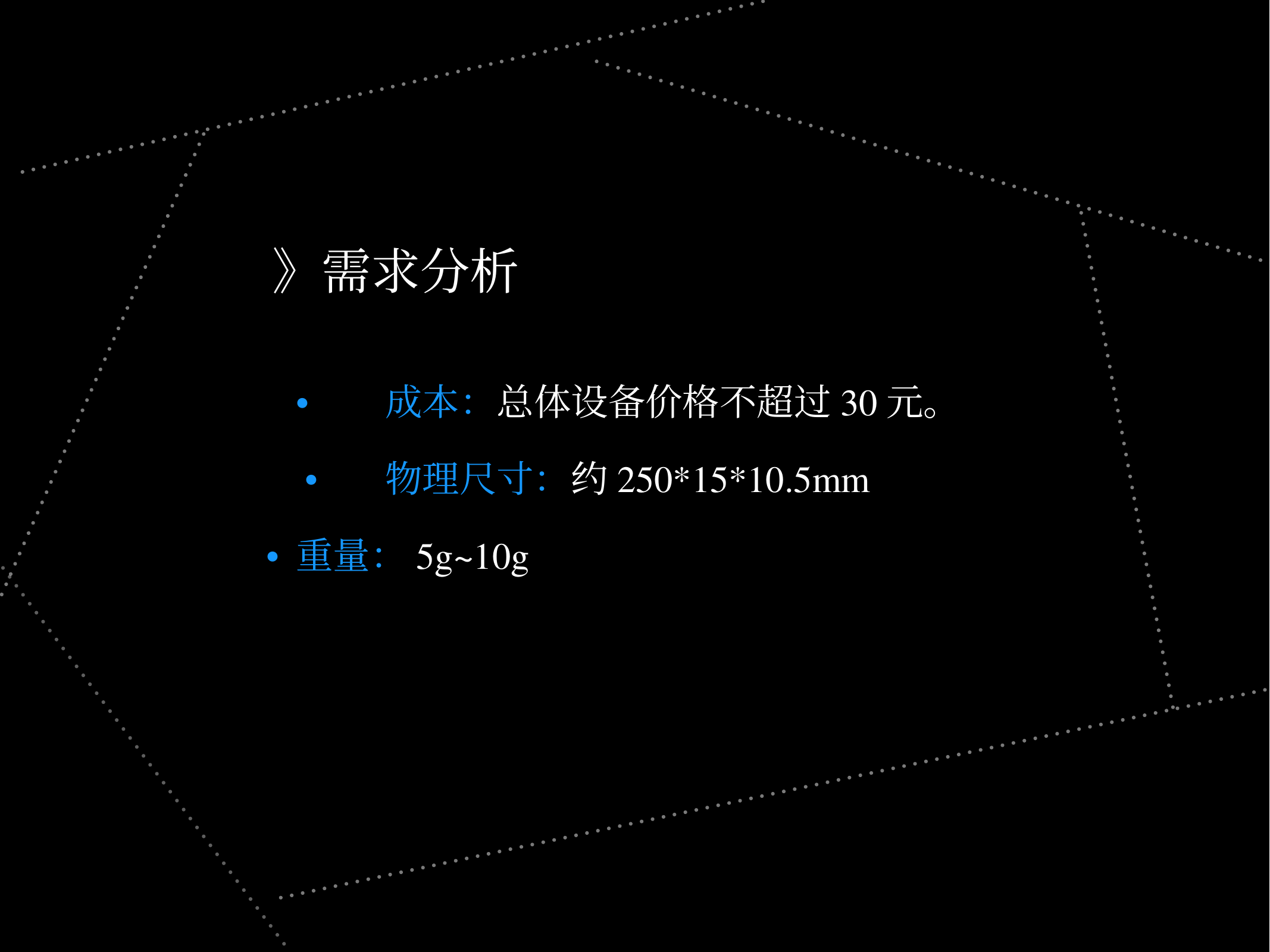

》需求分析

	•	成本：总体设备价格不超过30元。
	 •	物理尺寸：约250*15*10.5mm
    •	重量：5g~10g